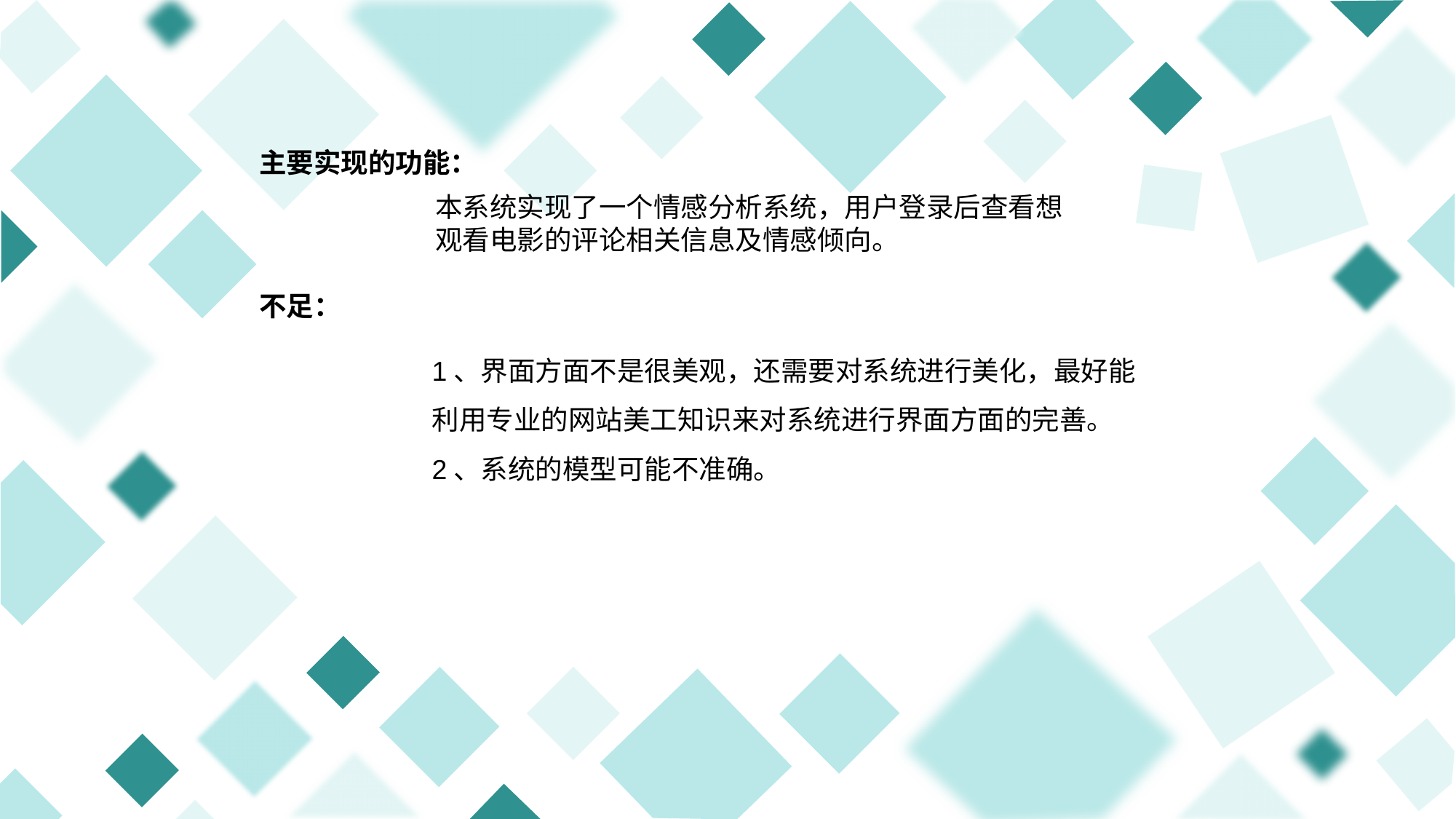

主要实现的功能：
本系统实现了一个情感分析系统，用户登录后查看想
观看电影的评论相关信息及情感倾向。
不足：
1、界面方面不是很美观，还需要对系统进行美化，最好能利用专业的网站美工知识来对系统进行界面方面的完善。
2、系统的模型可能不准确。